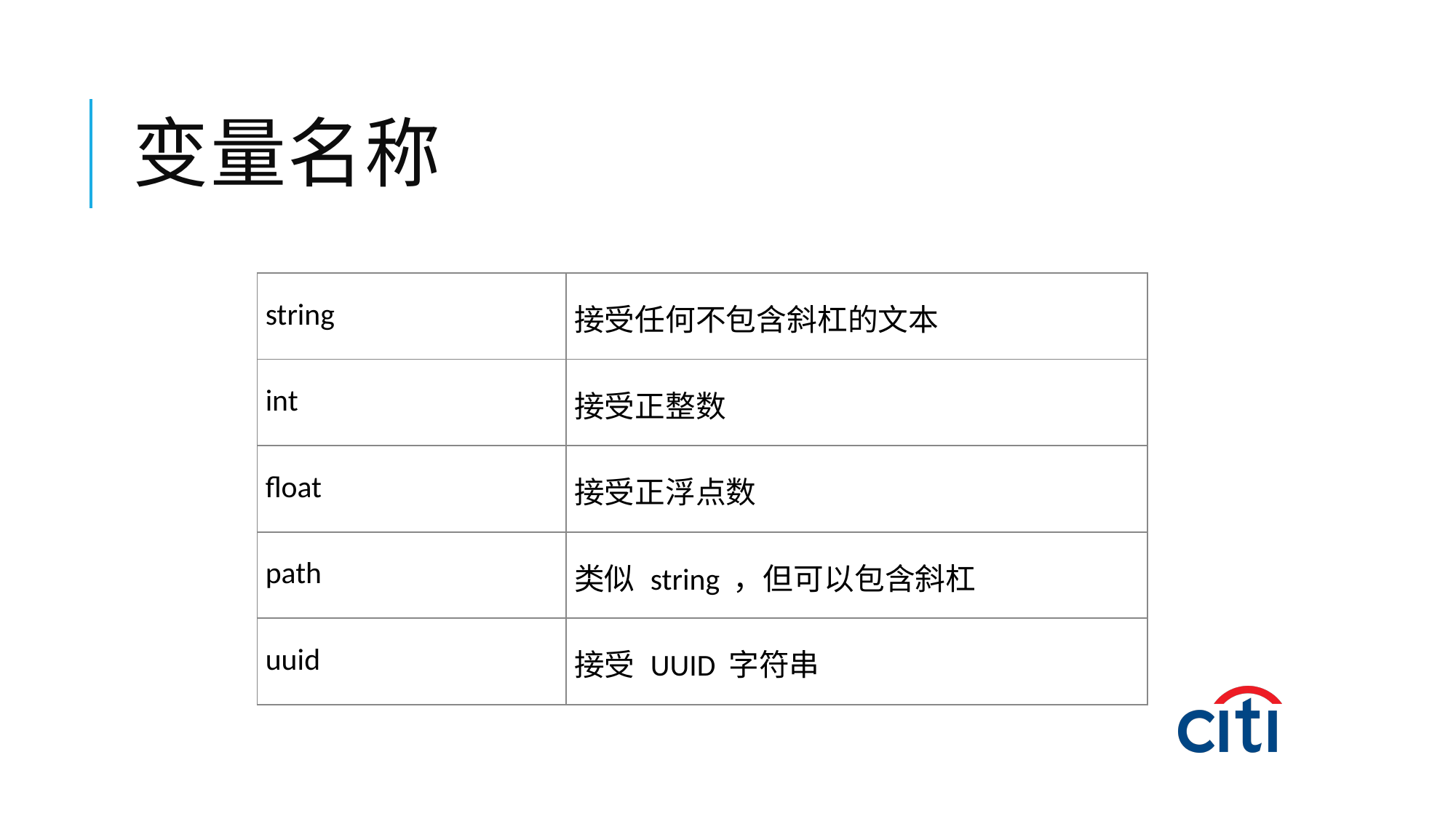

# 变量名称

| string | 接受任何不包含斜杠的文本 |
| --- | --- |
| int | 接受正整数 |
| float | 接受正浮点数 |
| path | 类似 string ，但可以包含斜杠 |
| uuid | 接受 UUID 字符串 |